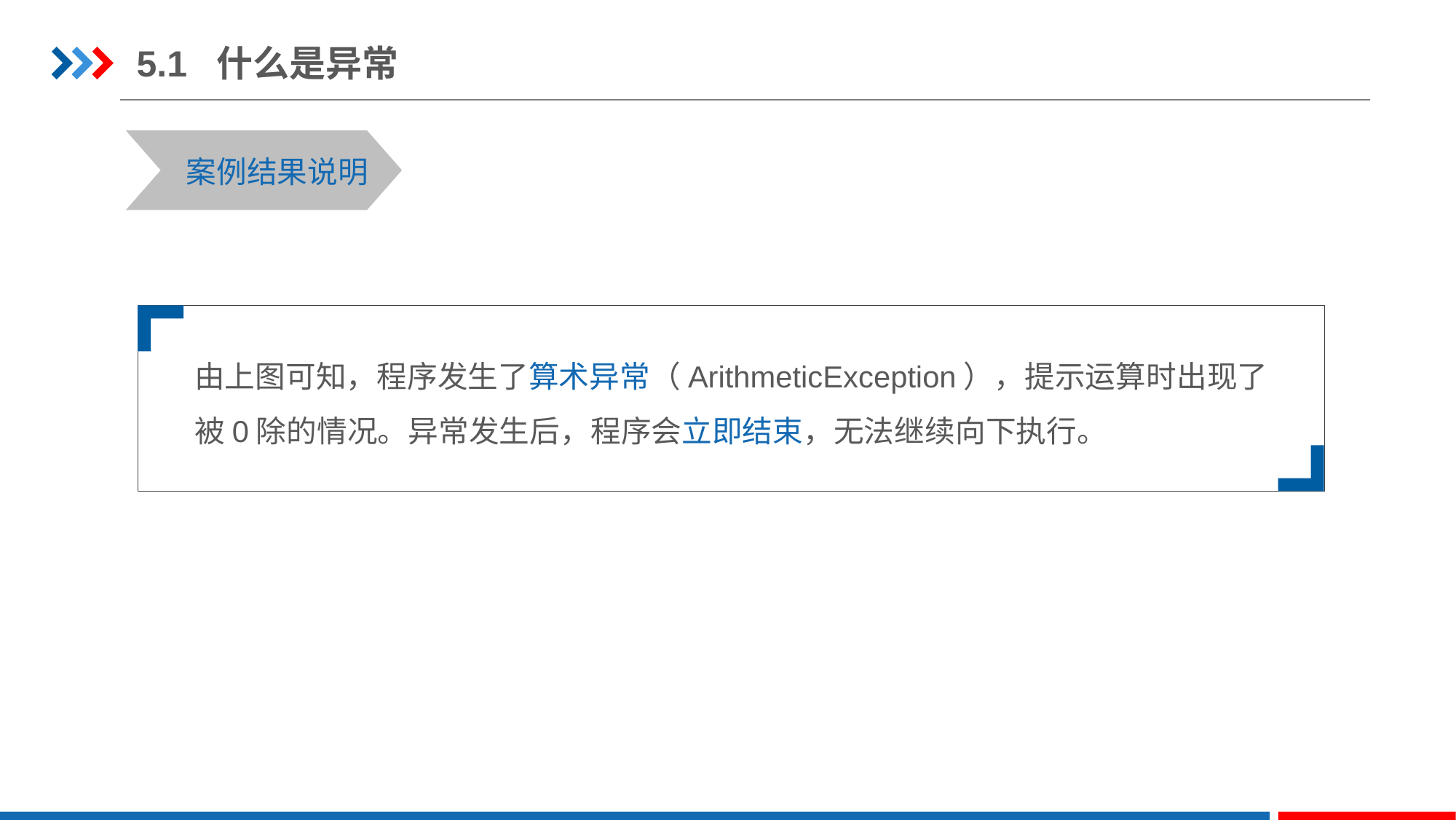

5.1  什么是异常

案例结果说明

由上图可知，程序发生了算术异常（ArithmeticException），提示运算时出现了被0除的情况。异常发生后，程序会立即结束，无法继续向下执行。